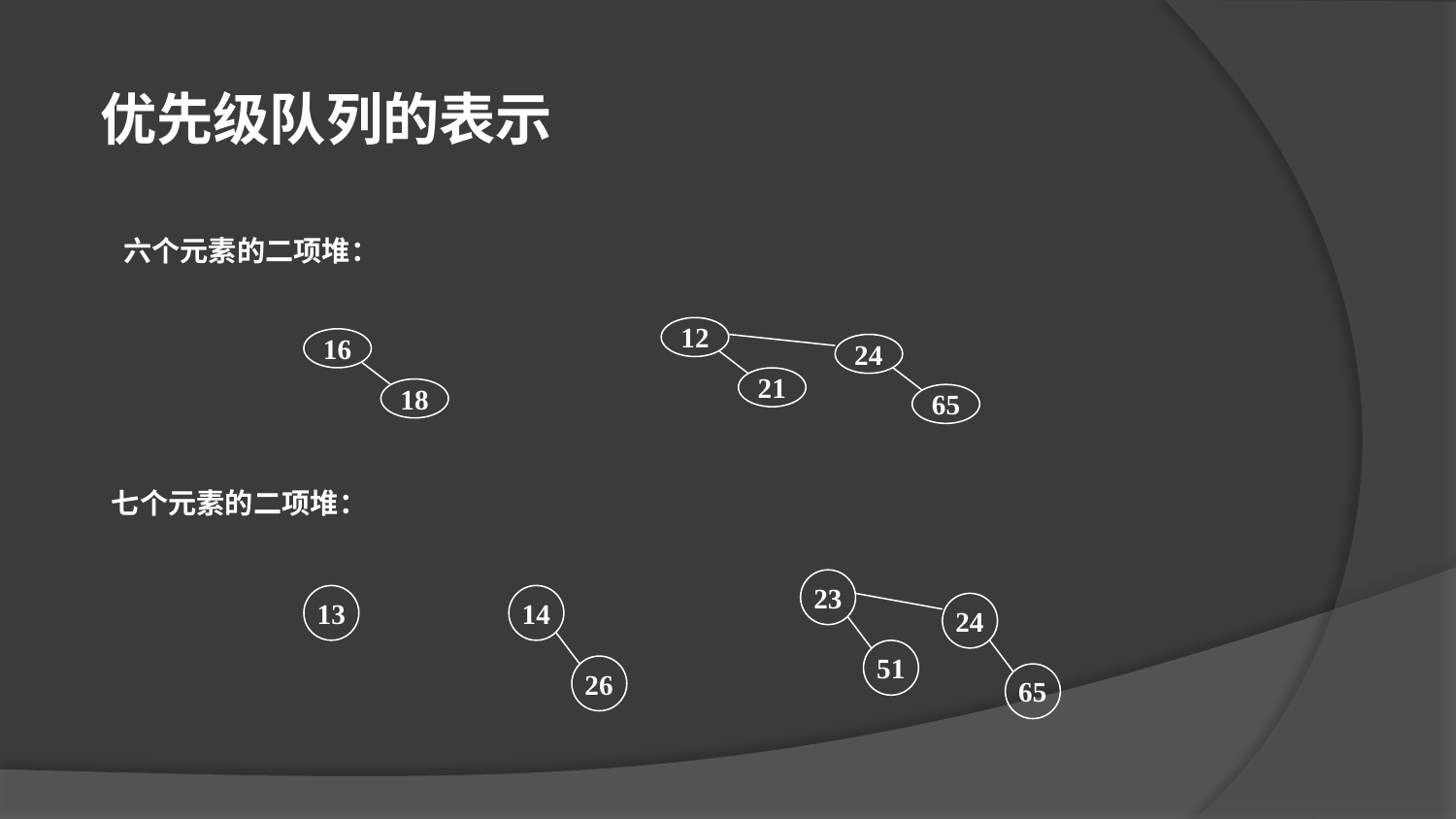

优先级队列的表示
六个元素的二项堆：
12
16

24

21

18
65
七个元素的二项堆：
23
13
14

24

51

26
65